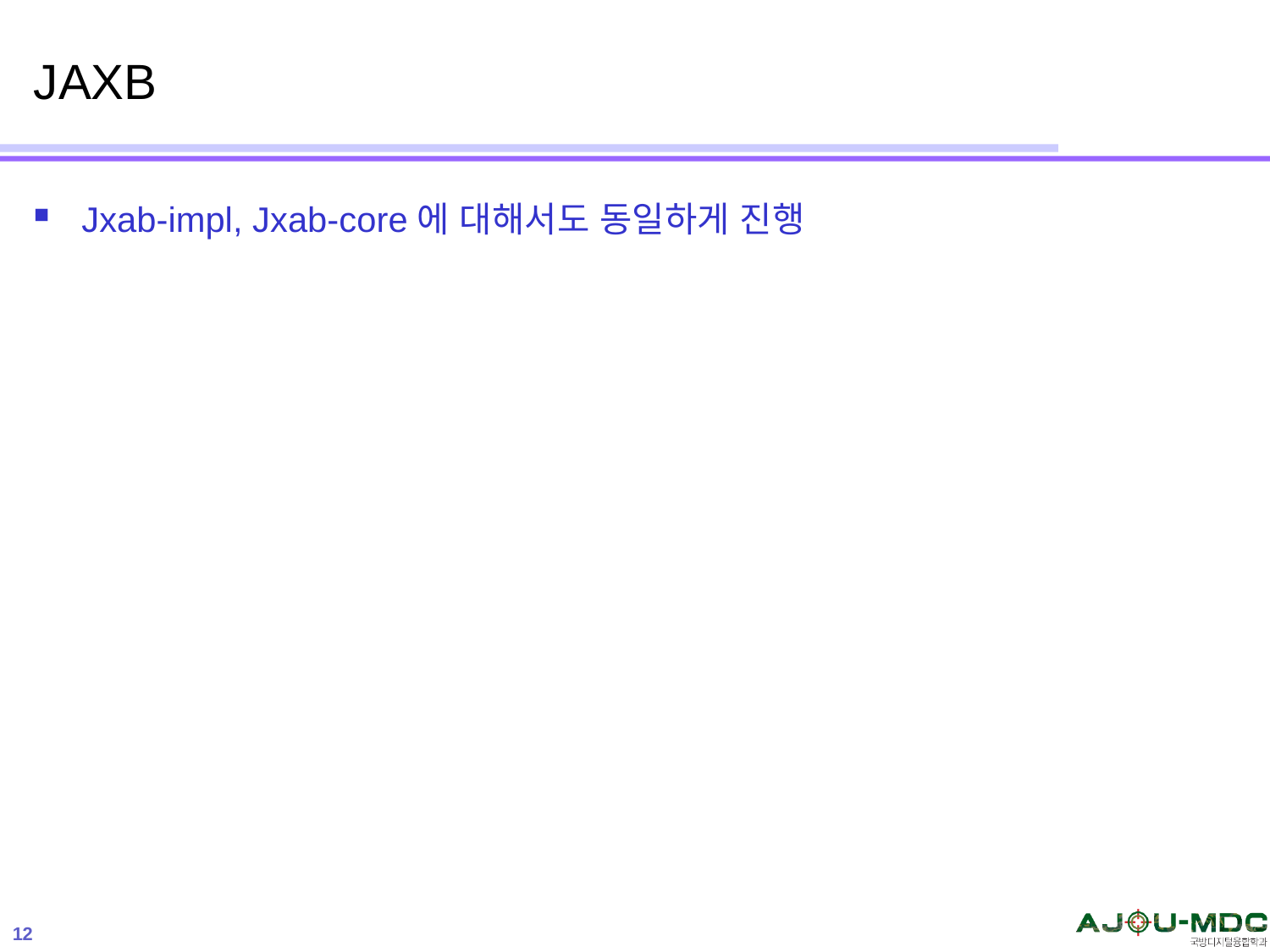

# JAXB
Jxab-impl, Jxab-core에 대해서도 동일하게 진행

12